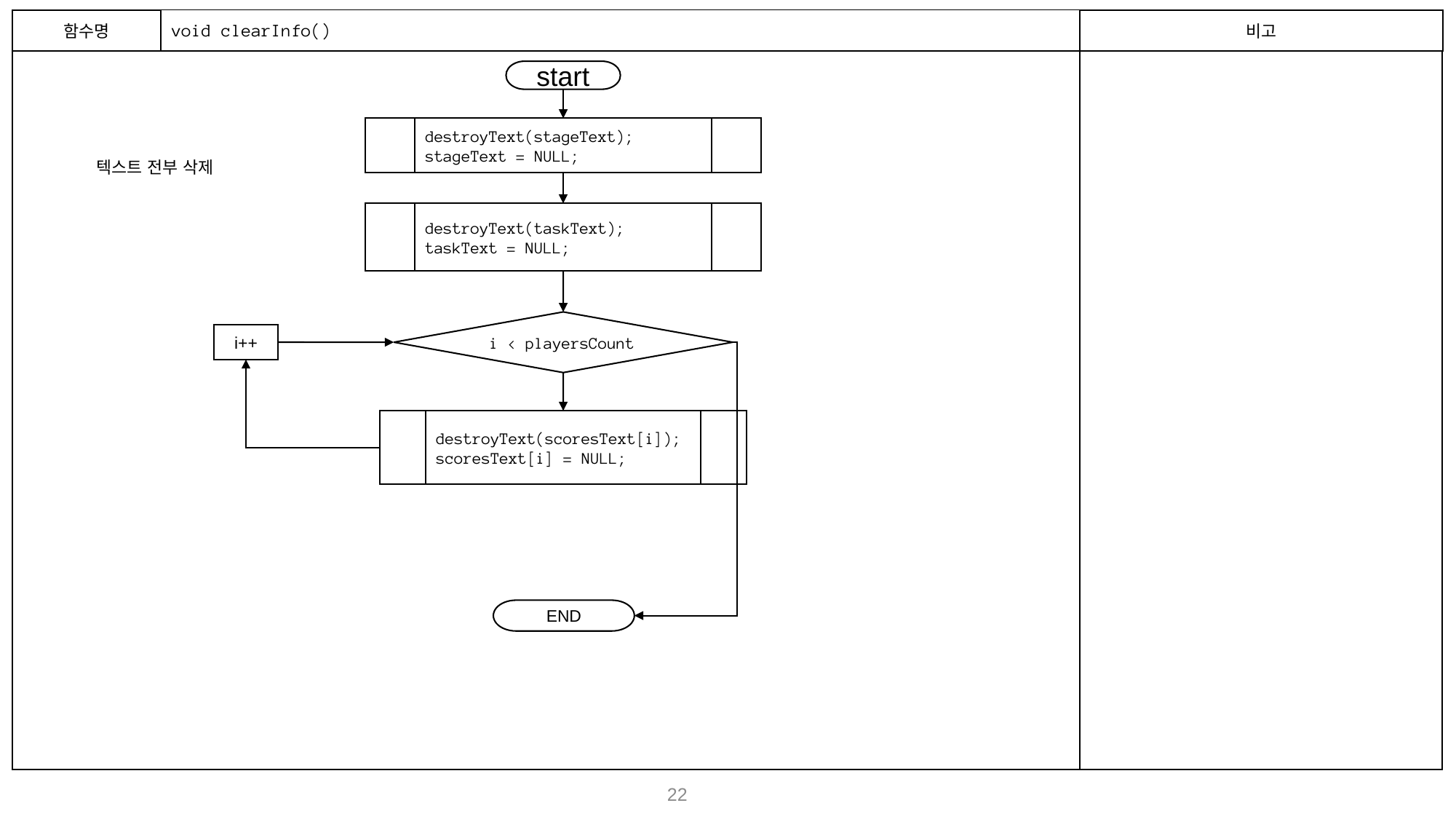

함수명
# void clearInfo()
비고

start
destroyText(stageText);
stageText = NULL;
텍스트 전부 삭제
destroyText(taskText);
taskText = NULL;
i < playersCount
i++
destroyText(scoresText[i]);
scoresText[i] = NULL;
END
22